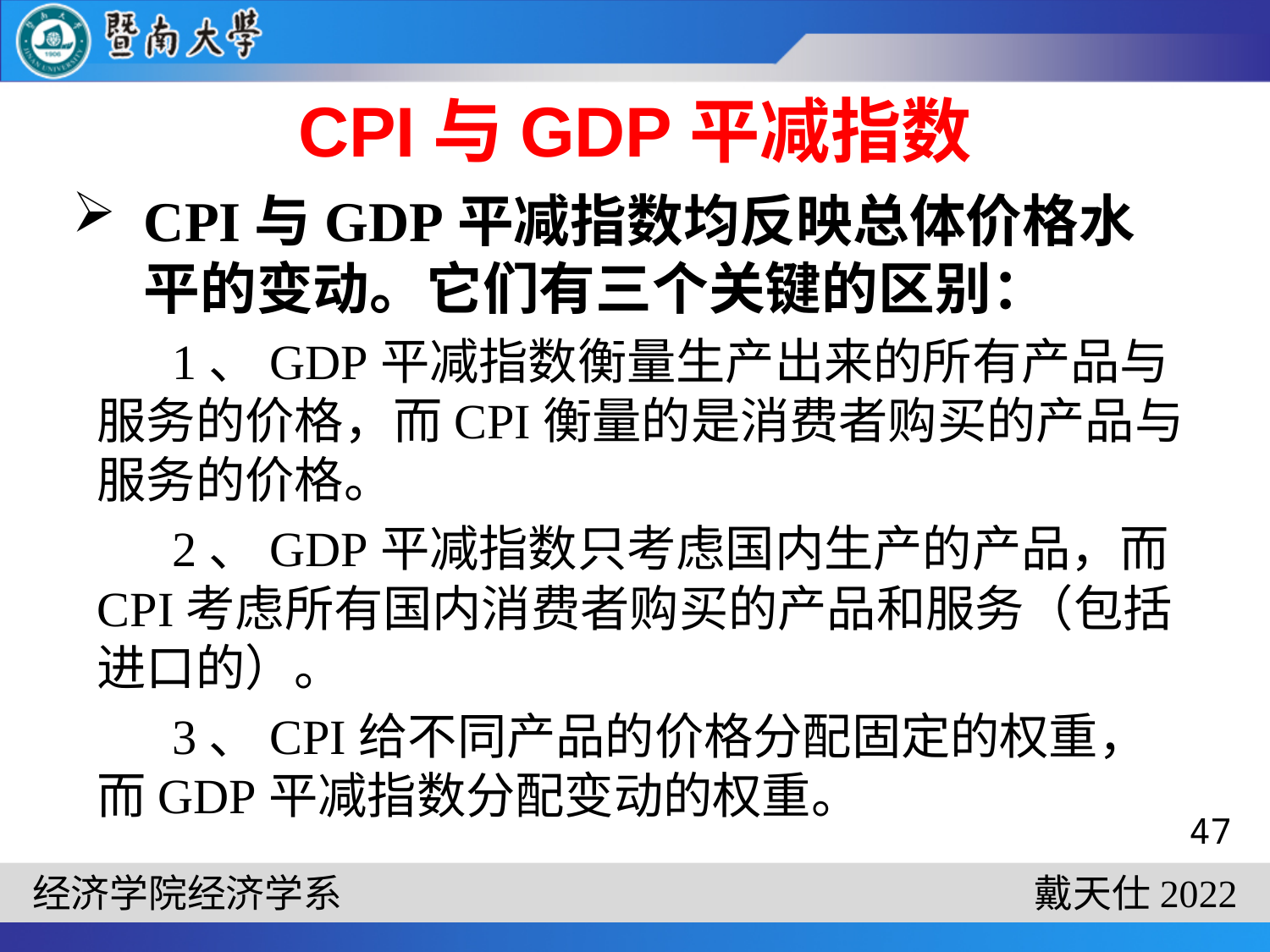

# CPI与GDP平减指数
CPI与GDP平减指数均反映总体价格水平的变动。它们有三个关键的区别：
1、GDP平减指数衡量生产出来的所有产品与服务的价格，而CPI衡量的是消费者购买的产品与服务的价格。
2、GDP平减指数只考虑国内生产的产品，而CPI考虑所有国内消费者购买的产品和服务（包括进口的）。
3、CPI给不同产品的价格分配固定的权重，而GDP平减指数分配变动的权重。
47